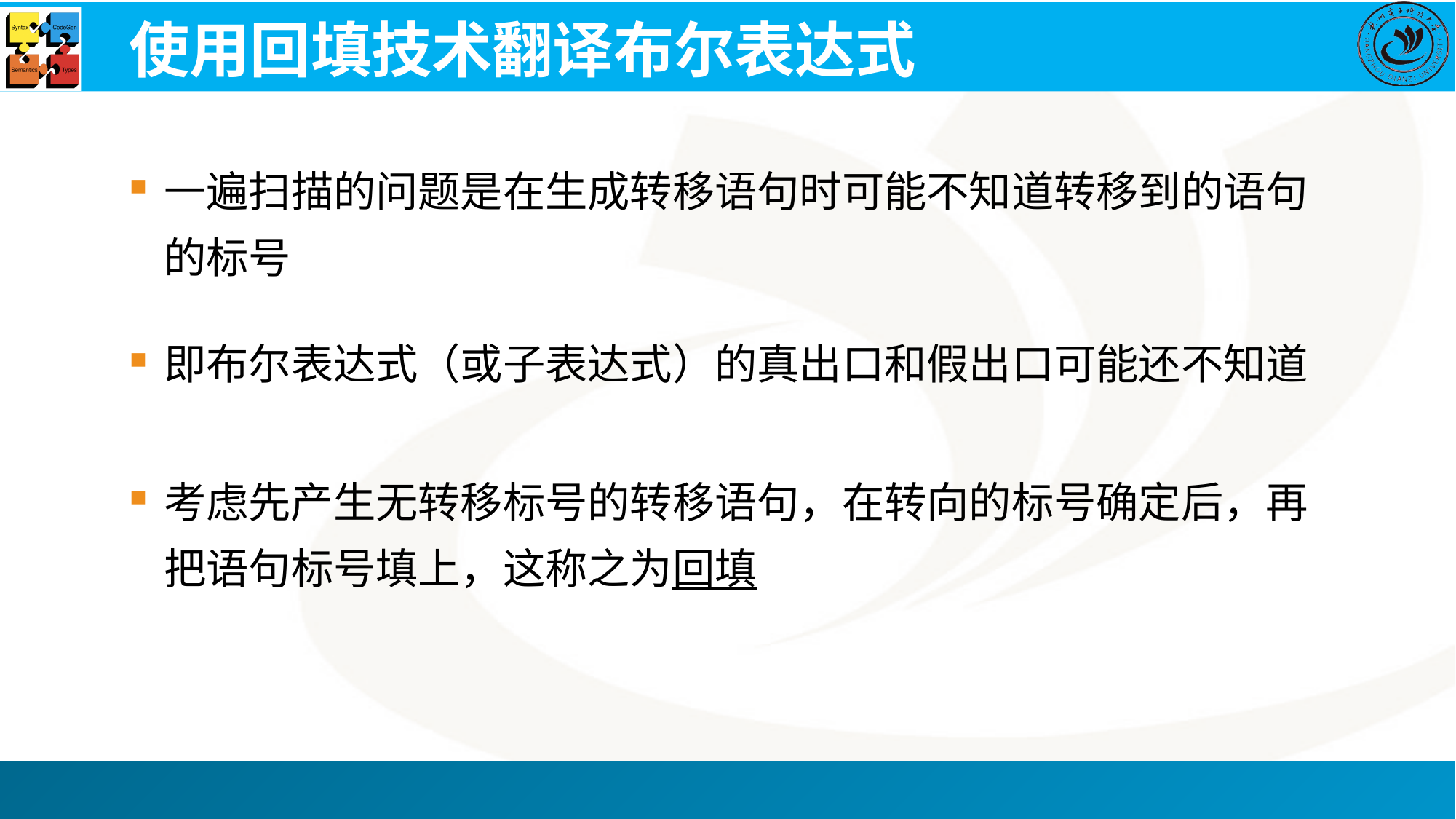

# 使用回填技术翻译布尔表达式
一遍扫描的问题是在生成转移语句时可能不知道转移到的语句的标号
即布尔表达式（或子表达式）的真出口和假出口可能还不知道
考虑先产生无转移标号的转移语句，在转向的标号确定后，再把语句标号填上，这称之为回填
84